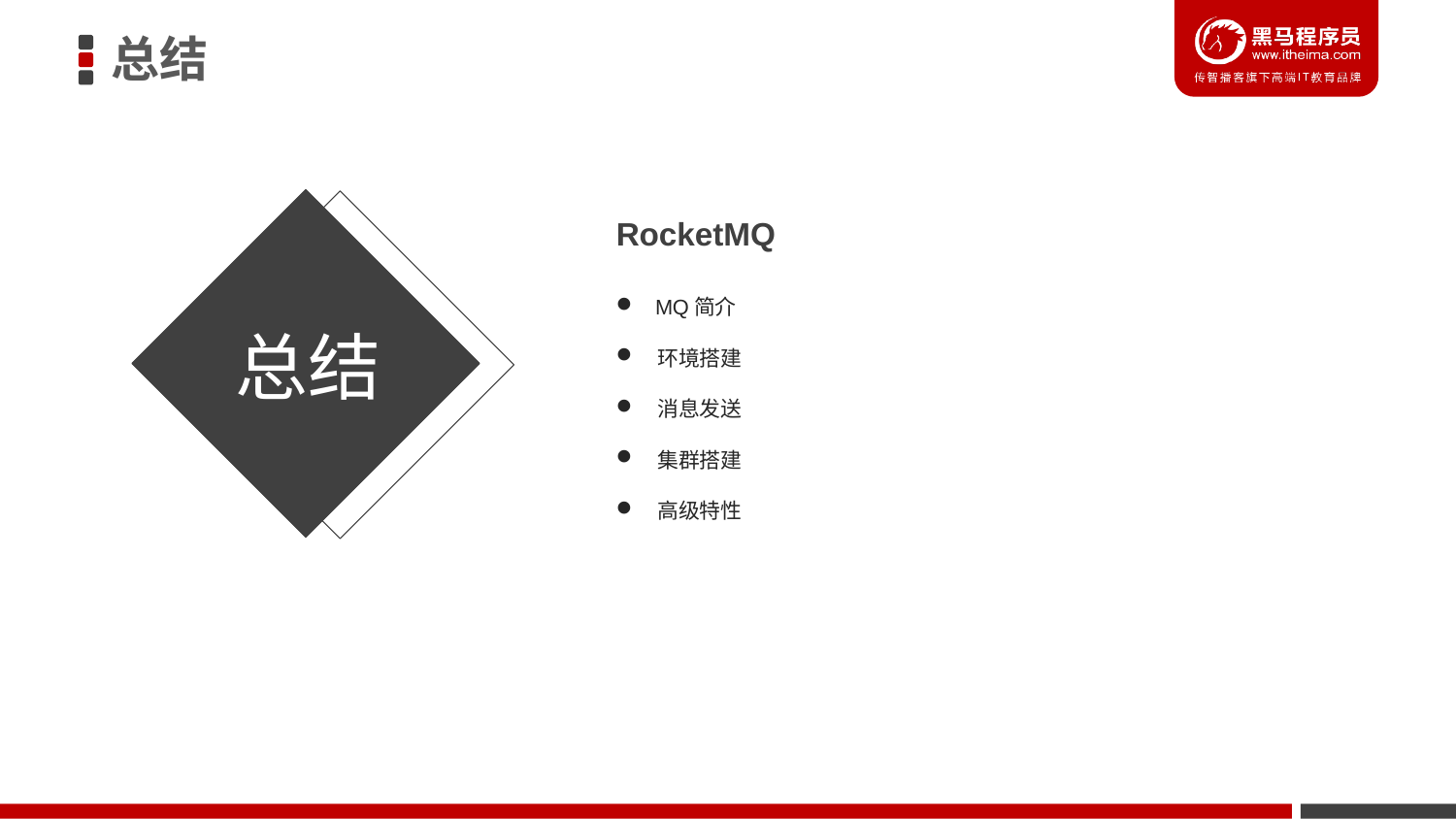

总结
RocketMQ

  MQ简介
  环境搭建
  消息发送
  集群搭建
  高级特性
总结